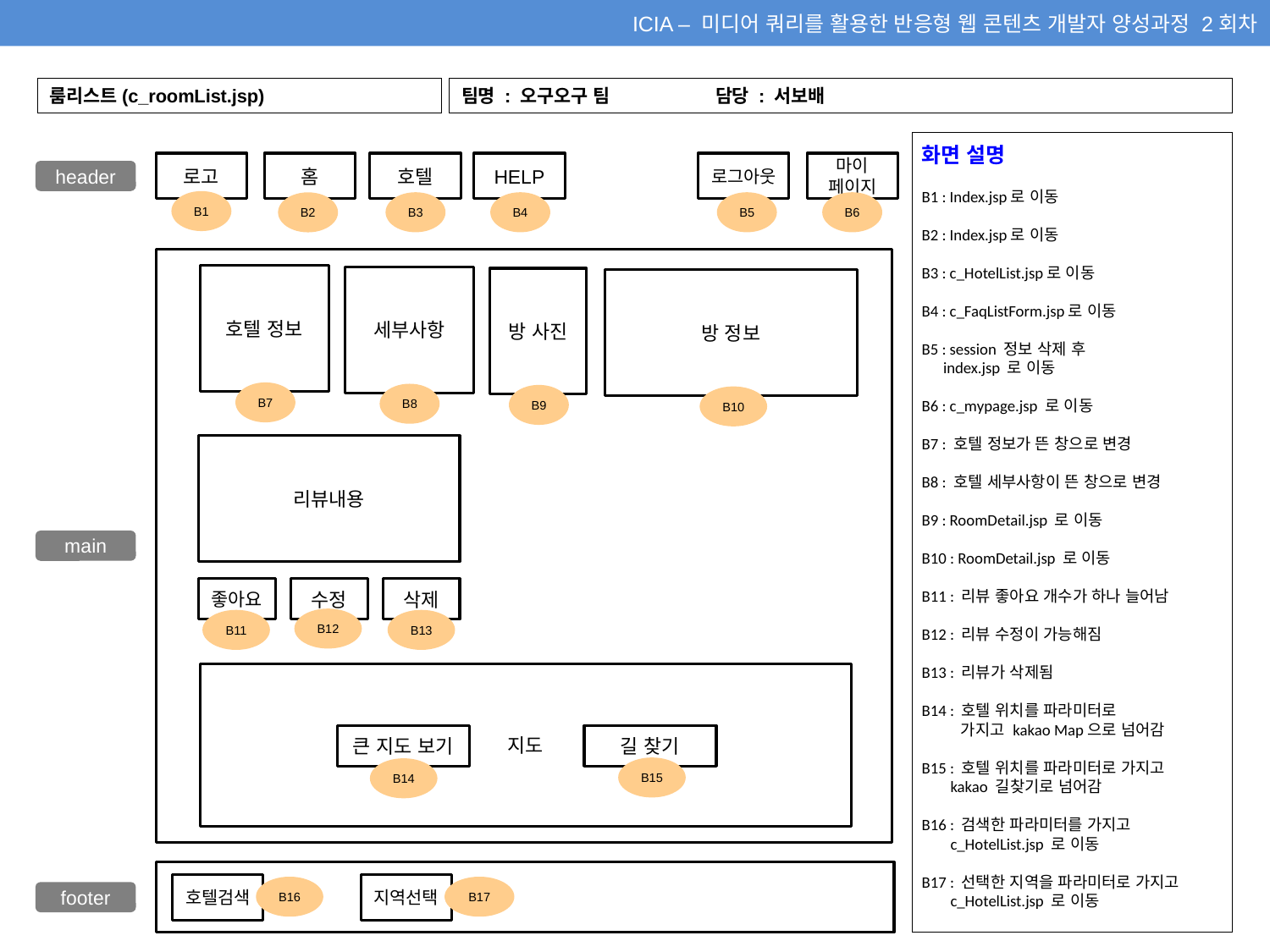

룸리스트(c_roomList.jsp)
팀명 : 오구오구 팀	담당 : 서보배
화면 설명

B1 : Index.jsp로 이동

B2 : Index.jsp로 이동

B3 : c_HotelList.jsp로 이동

B4 : c_FaqListForm.jsp로 이동

B5 : session 정보 삭제 후
      index.jsp 로 이동

B6 : c_mypage.jsp 로 이동

B7 : 호텔 정보가 뜬 창으로 변경

B8 : 호텔 세부사항이 뜬 창으로 변경

B9 : RoomDetail.jsp 로 이동

B10 : RoomDetail.jsp 로 이동

B11 : 리뷰 좋아요 개수가 하나 늘어남

B12 : 리뷰 수정이 가능해짐

B13 : 리뷰가 삭제됨

B14 : 호텔 위치를 파라미터로
        가지고 kakao Map으로 넘어감

B15 : 호텔 위치를 파라미터로 가지고
        kakao 길찾기로 넘어감

B16 : 검색한 파라미터를 가지고
        c_HotelList.jsp 로 이동

B17 : 선택한 지역을 파라미터로 가지고
        c_HotelList.jsp 로 이동
로고
홈
호텔
HELP
로그아웃
마이
페이지
header
B1
B3
B4
B5
B6
B2

호텔 정보
세부사항
방 사진
방 정보
B7
B8
B9
B10
리뷰내용
main
좋아요
수정
삭제
B12
B11
B13
지도
큰 지도 보기
길 찾기
B15
B14

호텔검색
지역선택
B16
B17
footer